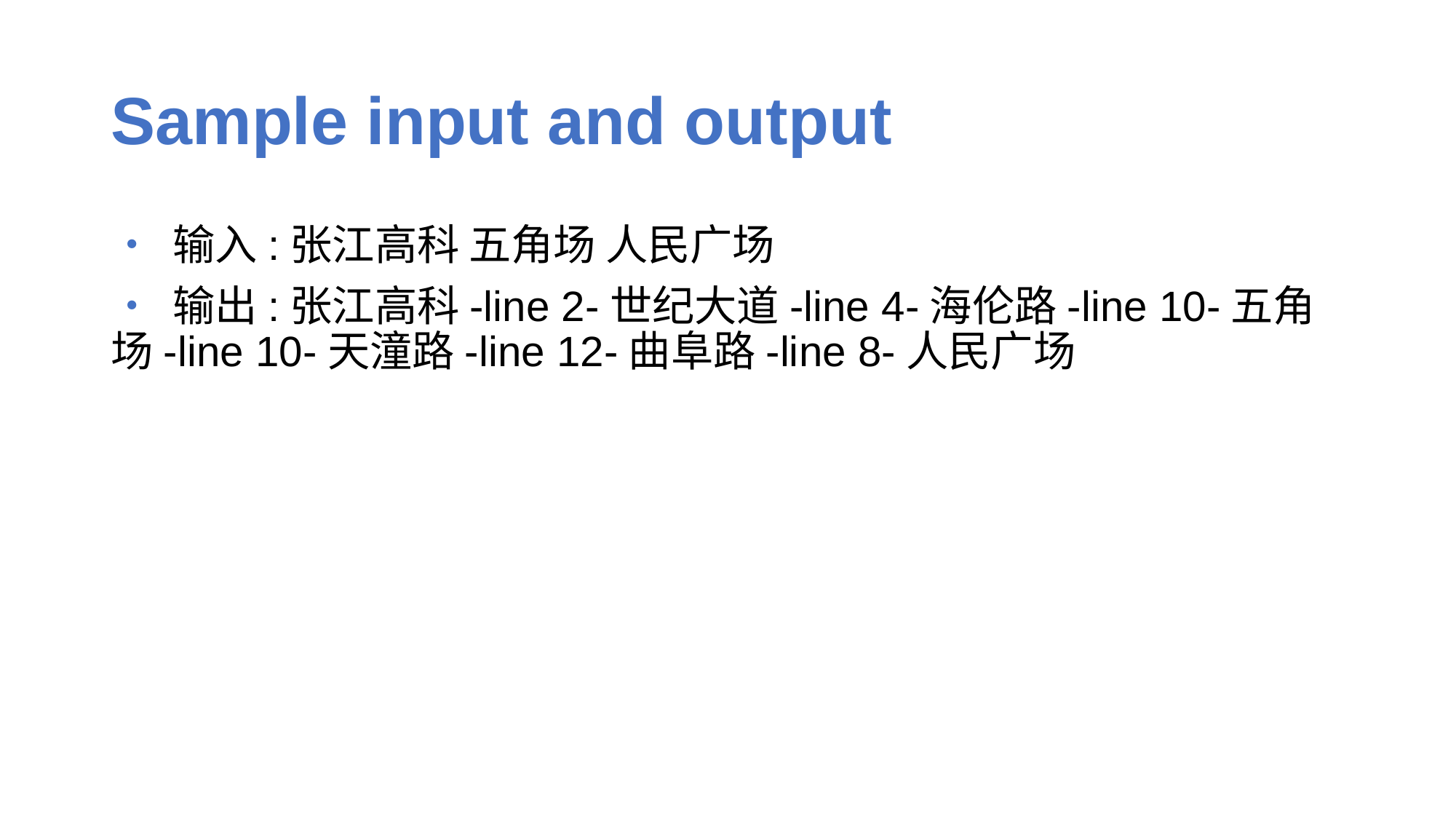

# Sample input and output
• 输入:张江高科 五角场 人民广场
• 输出:张江高科-line 2-世纪大道-line 4-海伦路-line 10-五角场-line 10-天潼路-line 12-曲阜路-line 8-人民广场